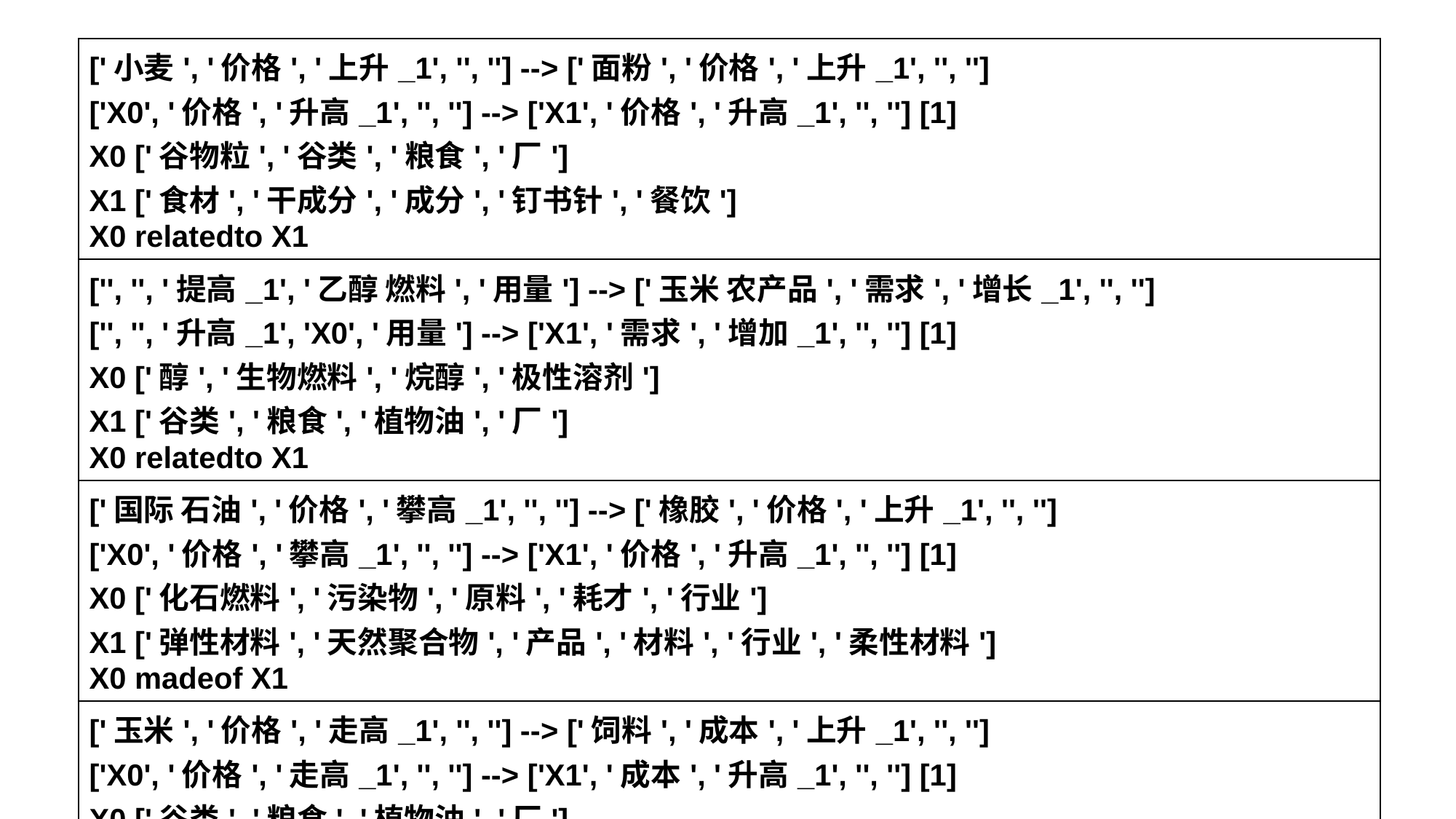

| ['小麦', '价格', '上升\_1', '', ''] --> ['面粉', '价格', '上升\_1', '', ''] ['X0', '价格', '升高\_1', '', ''] --> ['X1', '价格', '升高\_1', '', ''] [1] X0 ['谷物粒', '谷类', '粮食', '厂'] X1 ['食材', '干成分', '成分', '钉书针', '餐饮'] X0 relatedto X1 |
| --- |
| ['', '', '提高\_1', '乙醇 燃料', '用量'] --> ['玉米 农产品', '需求', '增长\_1', '', ''] ['', '', '升高\_1', 'X0', '用量'] --> ['X1', '需求', '增加\_1', '', ''] [1] X0 ['醇', '生物燃料', '烷醇', '极性溶剂'] X1 ['谷类', '粮食', '植物油', '厂'] X0 relatedto X1 |
| ['国际 石油', '价格', '攀高\_1', '', ''] --> ['橡胶', '价格', '上升\_1', '', ''] ['X0', '价格', '攀高\_1', '', ''] --> ['X1', '价格', '升高\_1', '', ''] [1] X0 ['化石燃料', '污染物', '原料', '耗才', '行业'] X1 ['弹性材料', '天然聚合物', '产品', '材料', '行业', '柔性材料'] X0 madeof X1 |
| ['玉米', '价格', '走高\_1', '', ''] --> ['饲料', '成本', '上升\_1', '', ''] ['X0', '价格', '走高\_1', '', ''] --> ['X1', '成本', '升高\_1', '', ''] [1] X0 ['谷类', '粮食', '植物油', '厂'] X1 ['宠物的食物', '义务', '食物', '食品', '宠物食品'] X0 similarsize X1 |